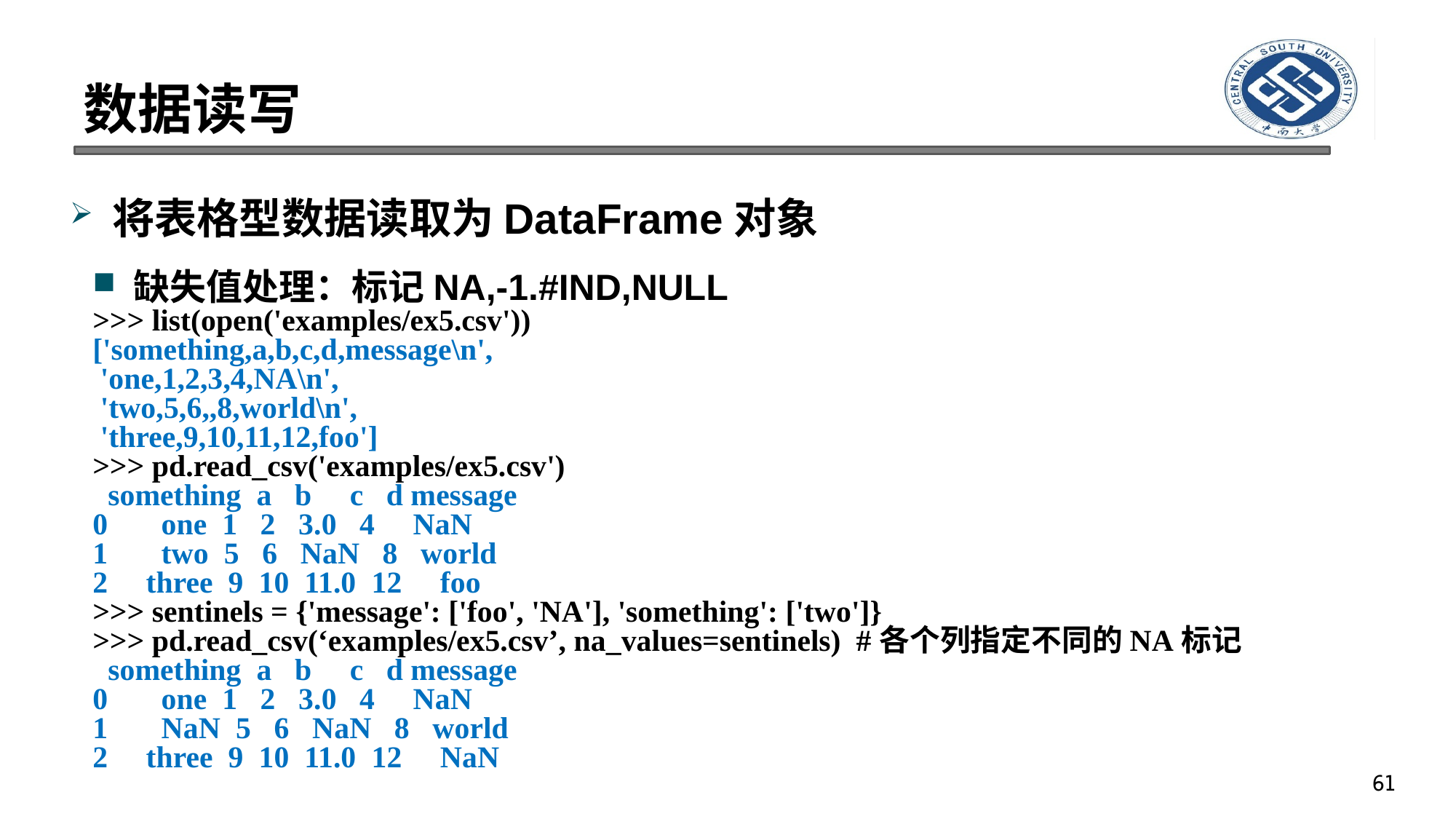

# 数据读写
将表格型数据读取为DataFrame对象
缺失值处理：标记NA,-1.#IND,NULL
>>> list(open('examples/ex5.csv'))
['something,a,b,c,d,message\n',
 'one,1,2,3,4,NA\n',
 'two,5,6,,8,world\n',
 'three,9,10,11,12,foo']
>>> pd.read_csv('examples/ex5.csv')
  something  a   b     c   d message
0       one  1   2   3.0   4     NaN
1       two  5   6   NaN   8   world
2     three  9  10  11.0  12     foo
>>> sentinels = {'message': ['foo', 'NA'], 'something': ['two']}
>>> pd.read_csv(‘examples/ex5.csv’, na_values=sentinels)  #各个列指定不同的NA标记
  something  a   b     c   d message
0       one  1   2   3.0   4     NaN
1       NaN  5   6   NaN   8   world
2     three  9  10  11.0  12     NaN
61